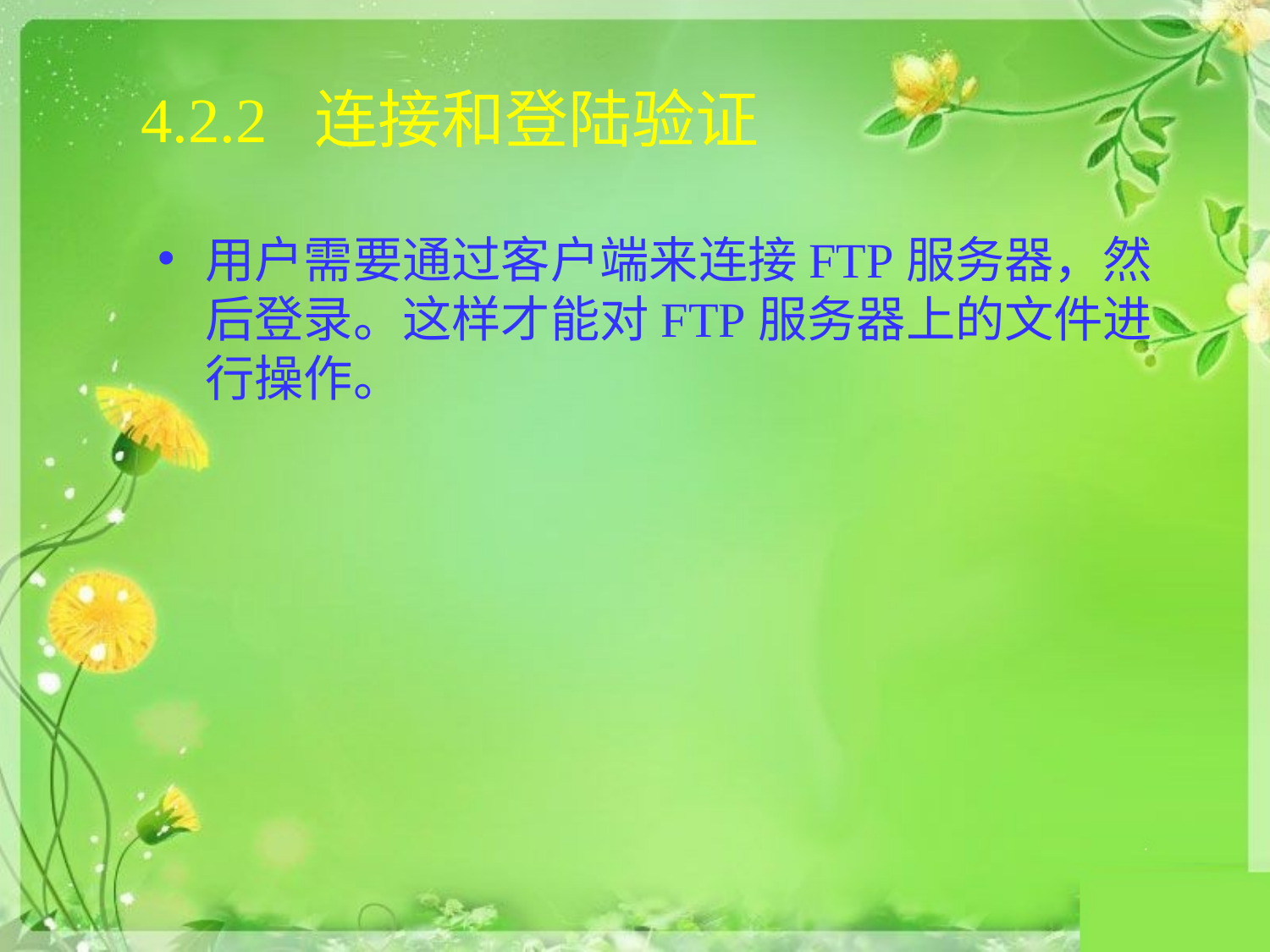

# 4.2.2  连接和登陆验证
用户需要通过客户端来连接FTP服务器，然后登录。这样才能对FTP服务器上的文件进行操作。